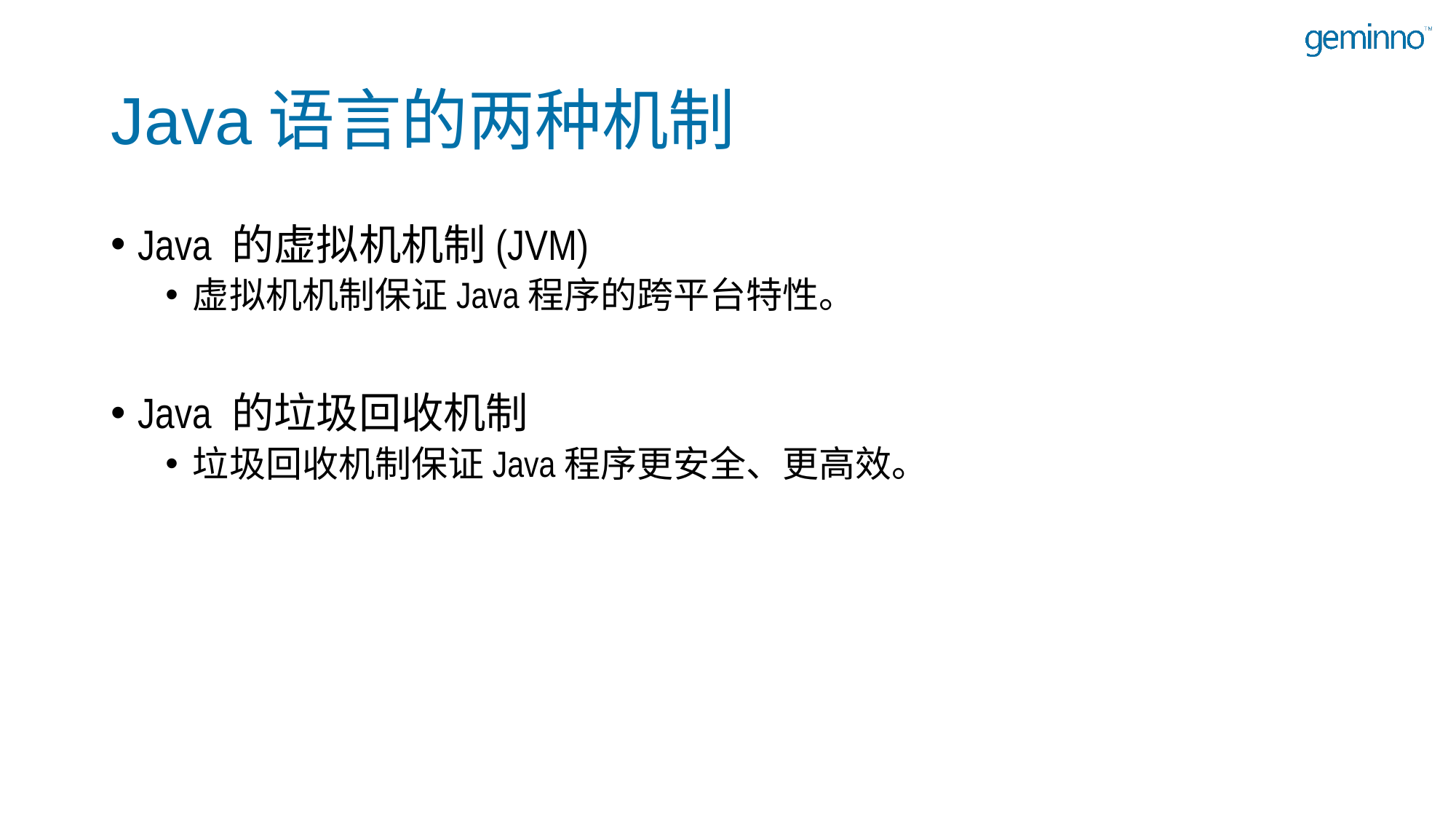

# Java语言的两种机制
Java 的虚拟机机制(JVM)
虚拟机机制保证Java程序的跨平台特性。

Java 的垃圾回收机制
垃圾回收机制保证Java程序更安全、更高效。